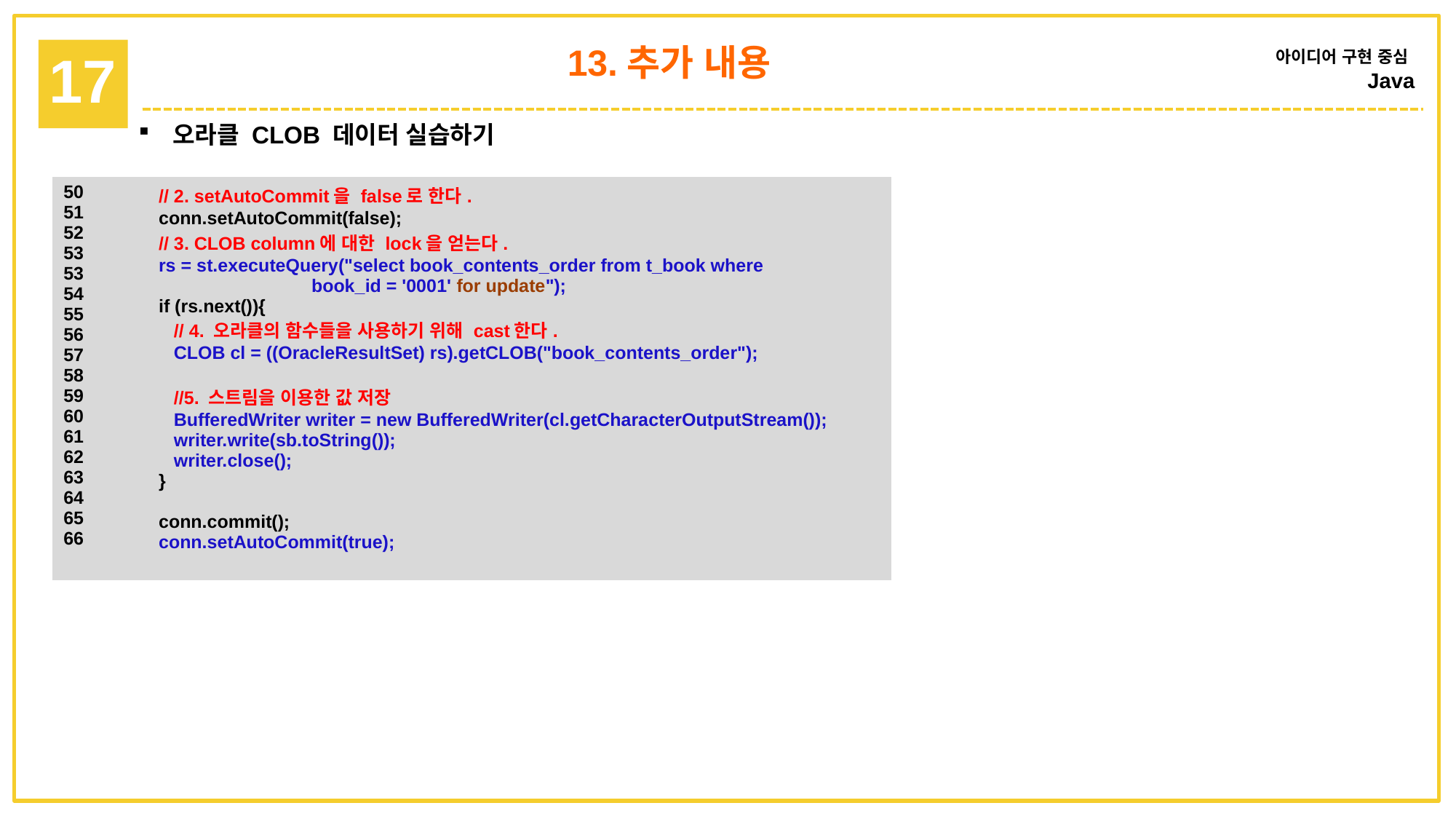

13.추가 내용
아이디어 구현 중심
Java
17

오라클 CLOB 데이터 실습하기
|  |  |
| --- | --- |
| 50 51 52 53 5354 55 56 57 58 59 60 61 62 63 64 65 66 | // 2. setAutoCommit을 false로 한다. conn.setAutoCommit(false); // 3. CLOB column에 대한 lock을 얻는다. rs = st.executeQuery("select book\_contents\_order from t\_book where book\_id = '0001' for update"); if (rs.next()){ // 4. 오라클의 함수들을 사용하기 위해 cast한다. CLOB cl = ((OracleResultSet) rs).getCLOB("book\_contents\_order"); //5. 스트림을 이용한 값 저장 BufferedWriter writer = new BufferedWriter(cl.getCharacterOutputStream()); writer.write(sb.toString()); writer.close(); } conn.commit(); conn.setAutoCommit(true); |